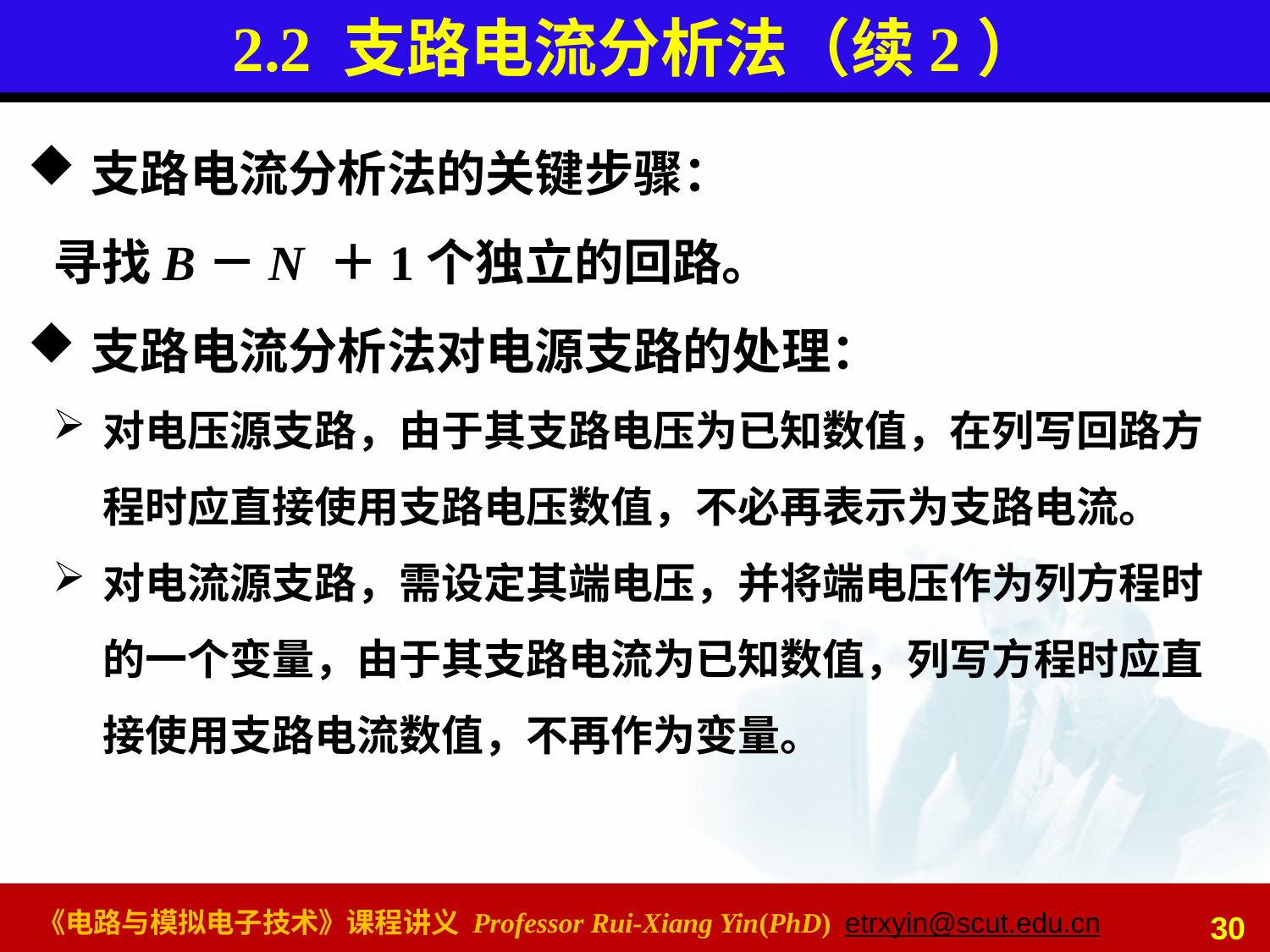

# 2.2 支路电流分析法（续2）
支路电流分析法的关键步骤：
寻找B－N ＋1个独立的回路。
支路电流分析法对电源支路的处理：
对电压源支路，由于其支路电压为已知数值，在列写回路方程时应直接使用支路电压数值，不必再表示为支路电流。
对电流源支路，需设定其端电压，并将端电压作为列方程时的一个变量，由于其支路电流为已知数值，列写方程时应直接使用支路电流数值，不再作为变量。
30